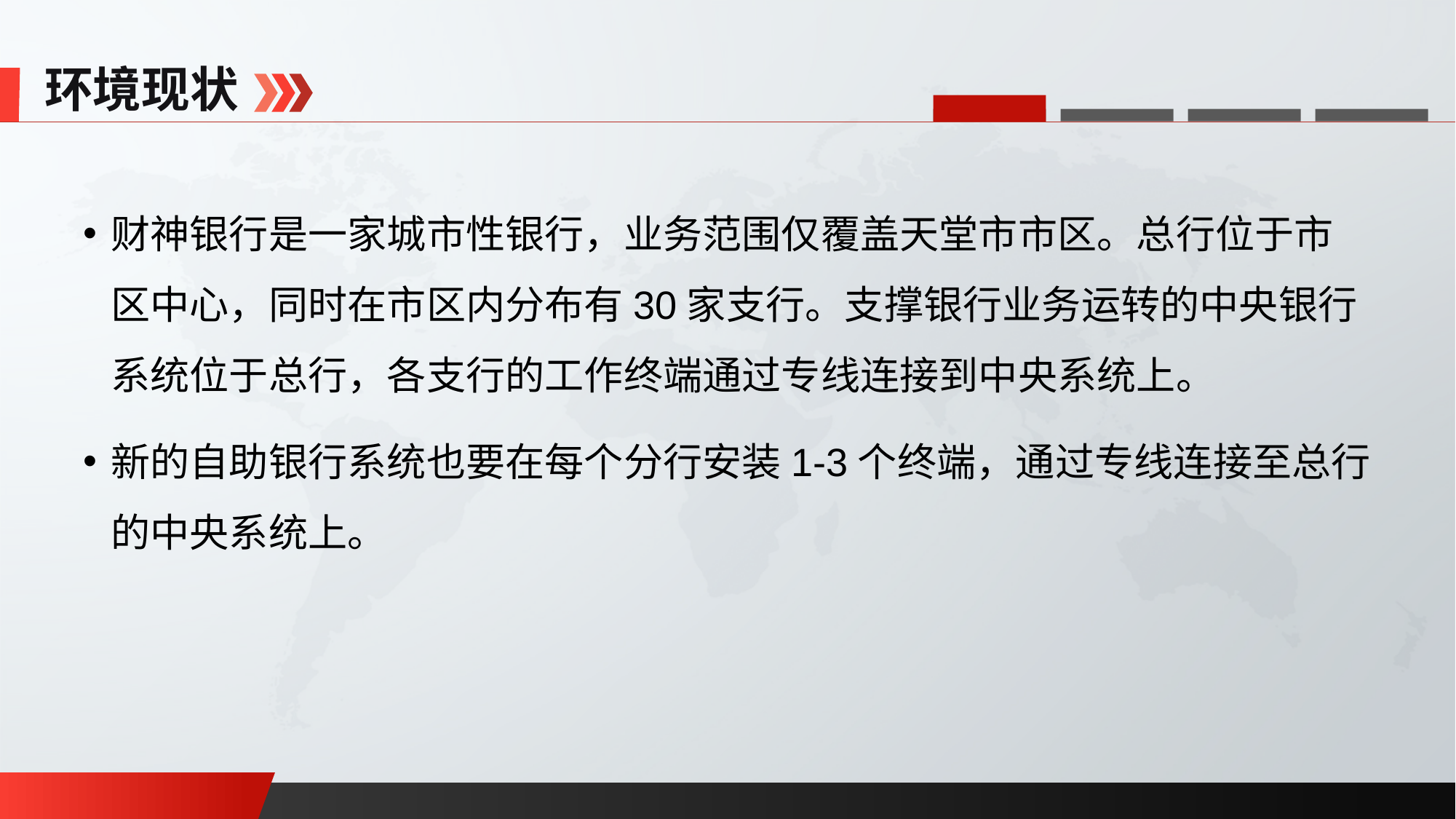

环境现状

财神银行是一家城市性银行，业务范围仅覆盖天堂市市区。总行位于市区中心，同时在市区内分布有30家支行。支撑银行业务运转的中央银行系统位于总行，各支行的工作终端通过专线连接到中央系统上。
新的自助银行系统也要在每个分行安装1-3个终端，通过专线连接至总行的中央系统上。